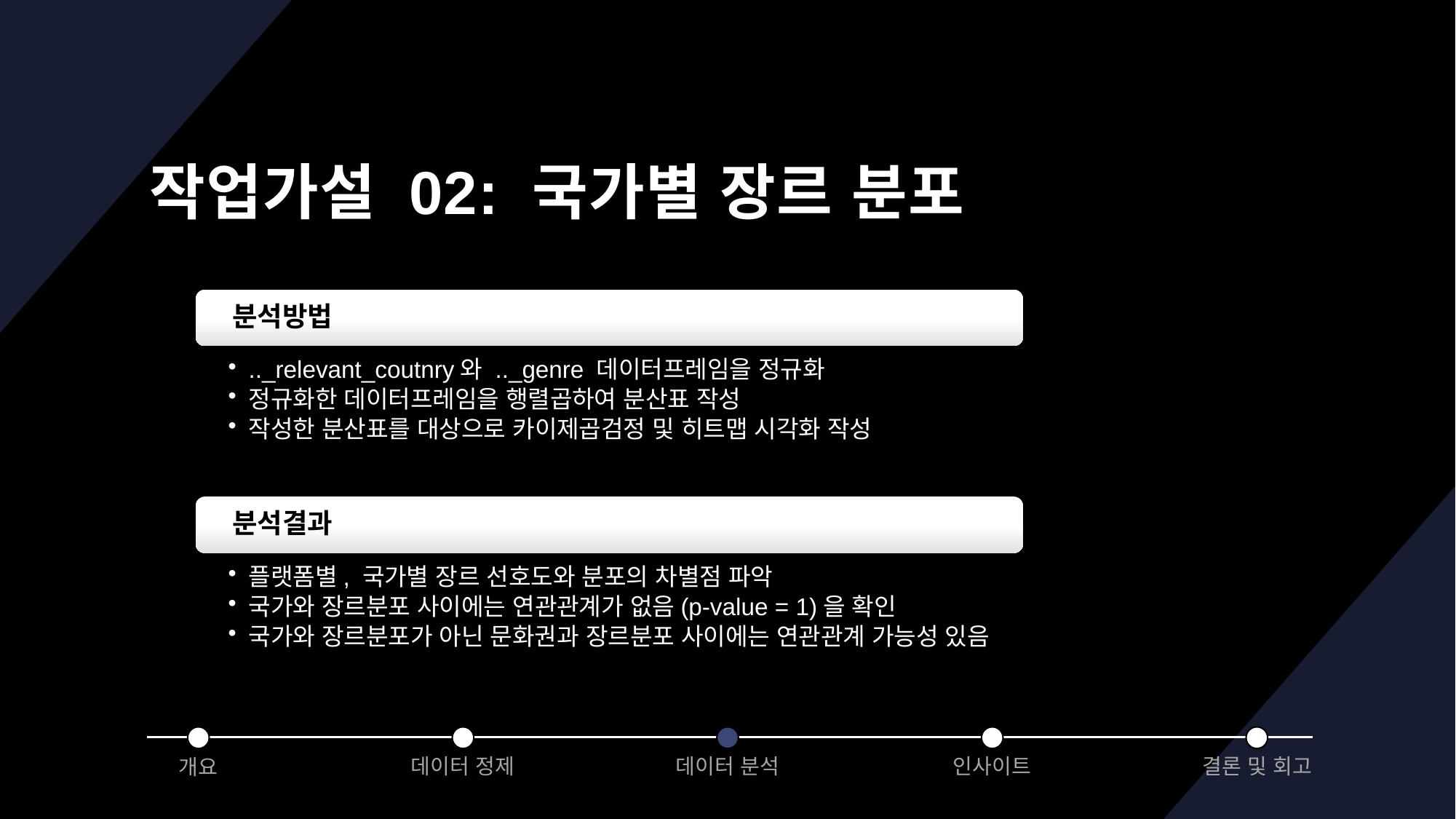

# 작업가설 02: 국가별 장르 분포
.._relevant_coutnry와 .._genre 데이터프레임을 정규화
정규화한 데이터프레임을 행렬곱하여 분산표 작성
작성한 분산표를 대상으로 카이제곱검정 및 히트맵 시각화 작성
분석방법
플랫폼별, 국가별 장르 선호도와 분포의 차별점 파악
국가와 장르분포 사이에는 연관관계가 없음(p-value = 1)을 확인
국가와 장르분포가 아닌 문화권과 장르분포 사이에는 연관관계 가능성 있음
분석결과

데이터 정제
데이터 분석
인사이트
결론 및 회고
개요